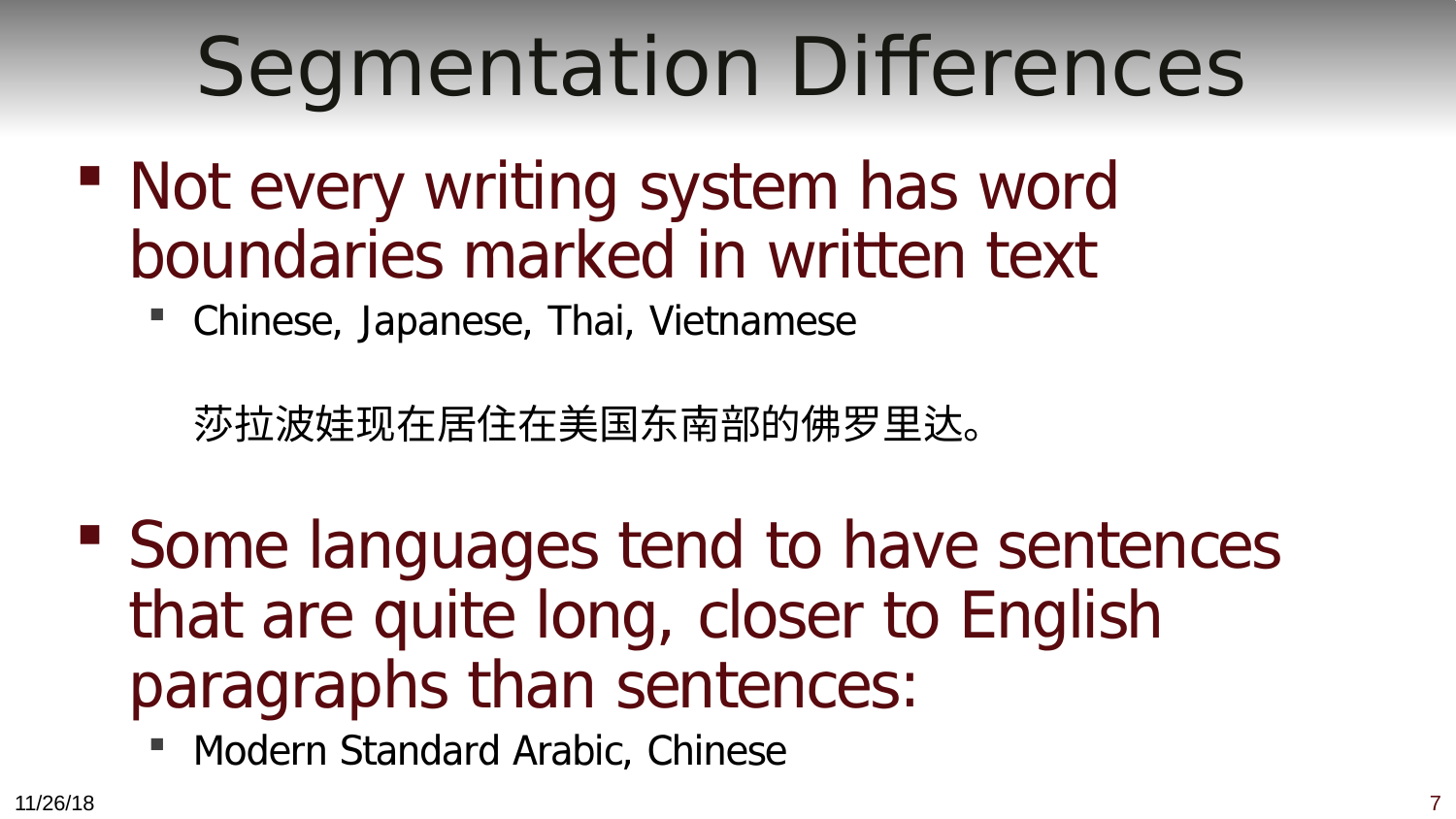

# Segmentation Differences
Not every writing system has word boundaries marked in written text
Chinese, Japanese, Thai, Vietnamese

    莎拉波娃现在居住在美国东南部的佛罗里达。

Some languages tend to have sentences that are quite long, closer to English paragraphs than sentences:
Modern Standard Arabic, Chinese

11/26/18
7